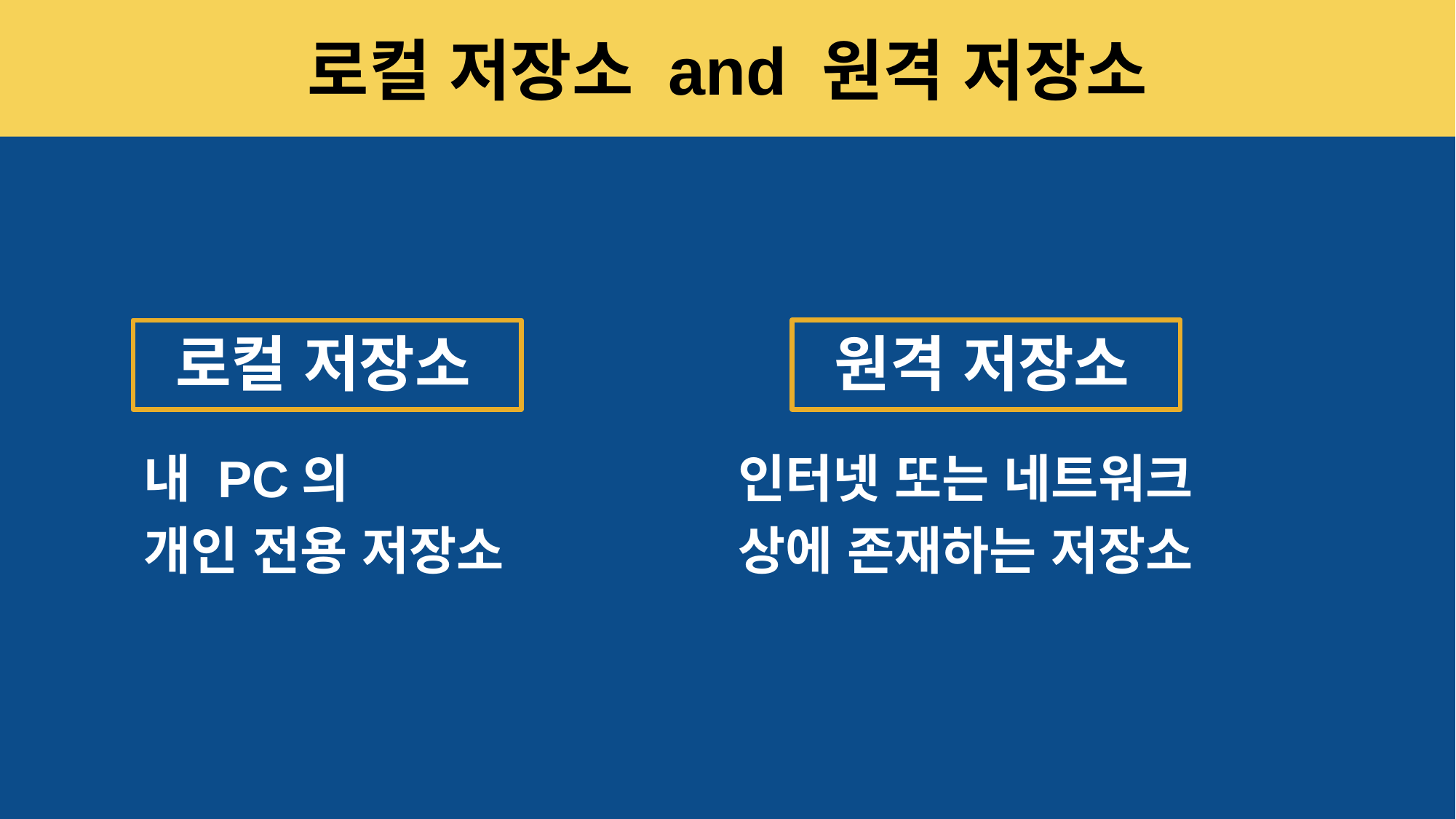

# 로컬 저장소 and 원격 저장소
 로컬 저장소
 원격 저장소
내 PC의
개인 전용 저장소
인터넷 또는 네트워크
상에 존재하는 저장소